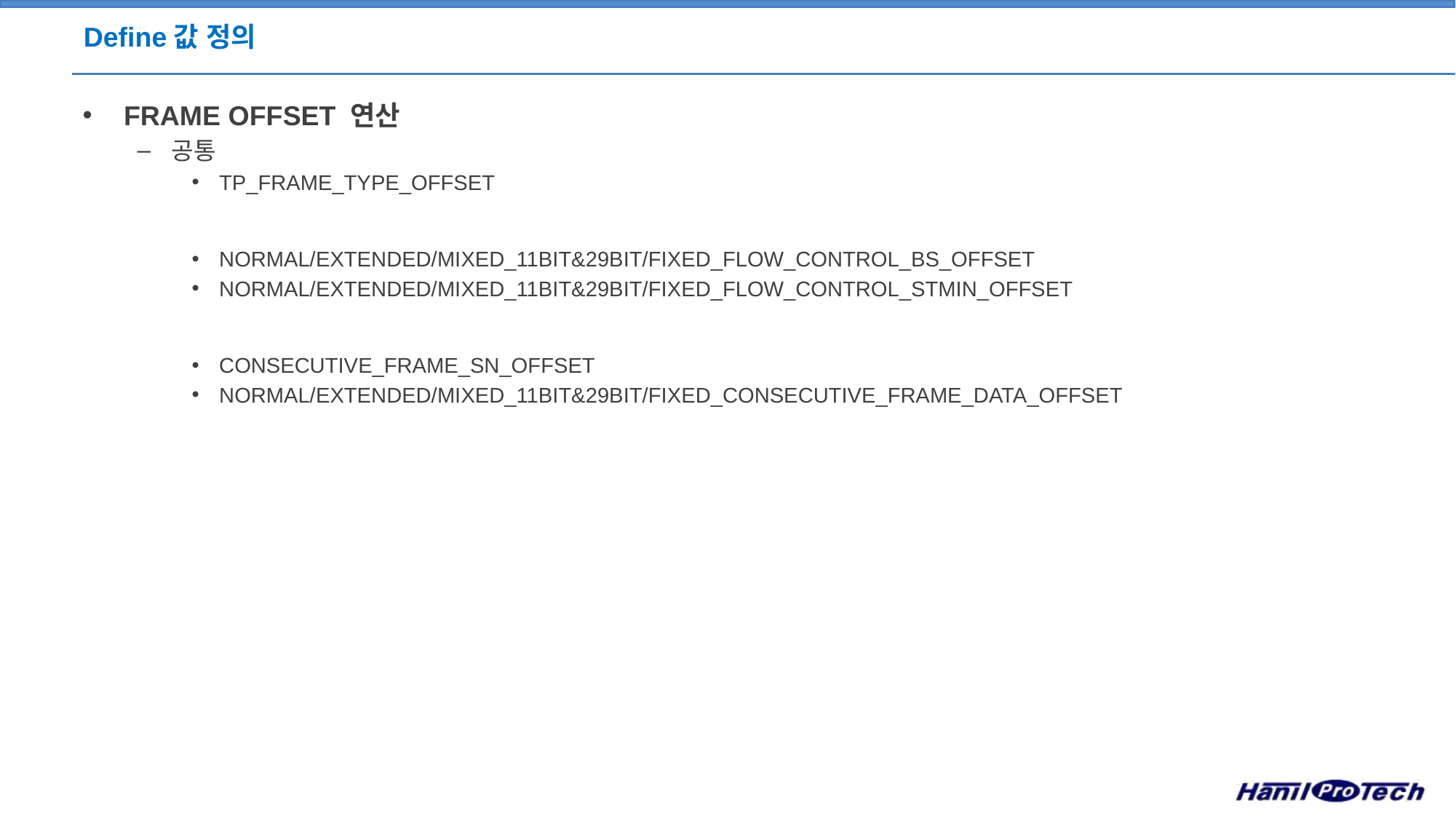

# Define값 정의
FRAME OFFSET 연산
공통
TP_FRAME_TYPE_OFFSET

NORMAL/EXTENDED/MIXED_11BIT&29BIT/FIXED_FLOW_CONTROL_BS_OFFSET
NORMAL/EXTENDED/MIXED_11BIT&29BIT/FIXED_FLOW_CONTROL_STMIN_OFFSET

CONSECUTIVE_FRAME_SN_OFFSET
NORMAL/EXTENDED/MIXED_11BIT&29BIT/FIXED_CONSECUTIVE_FRAME_DATA_OFFSET